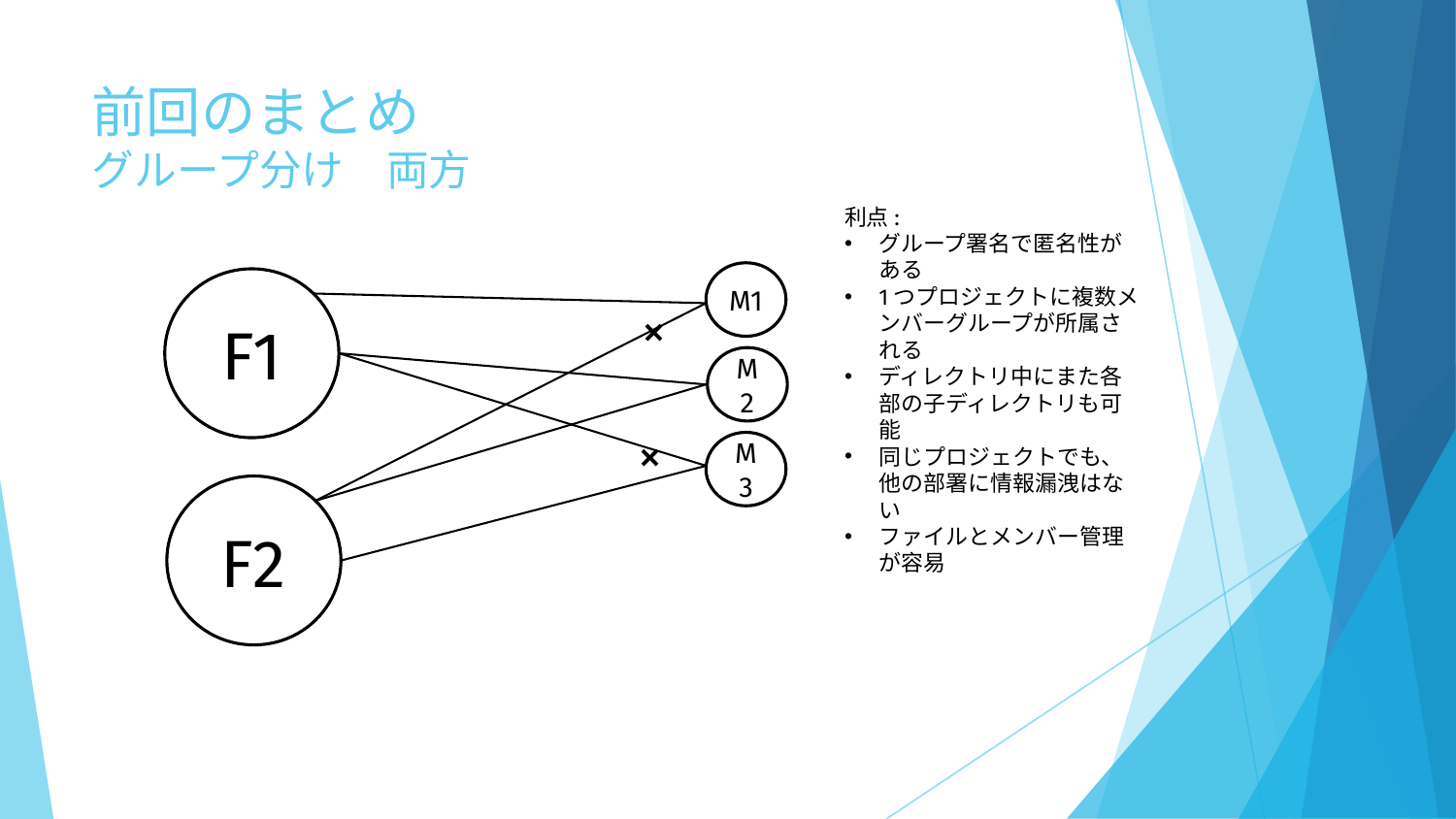

# 前回のまとめ
グループ分け　両方
利点:
グループ署名で匿名性がある
1つプロジェクトに複数メンバーグループが所属される
ディレクトリ中にまた各部の子ディレクトリも可能
同じプロジェクトでも、他の部署に情報漏洩はない
ファイルとメンバー管理が容易
M1
F1
×
M2
×
M3
F2